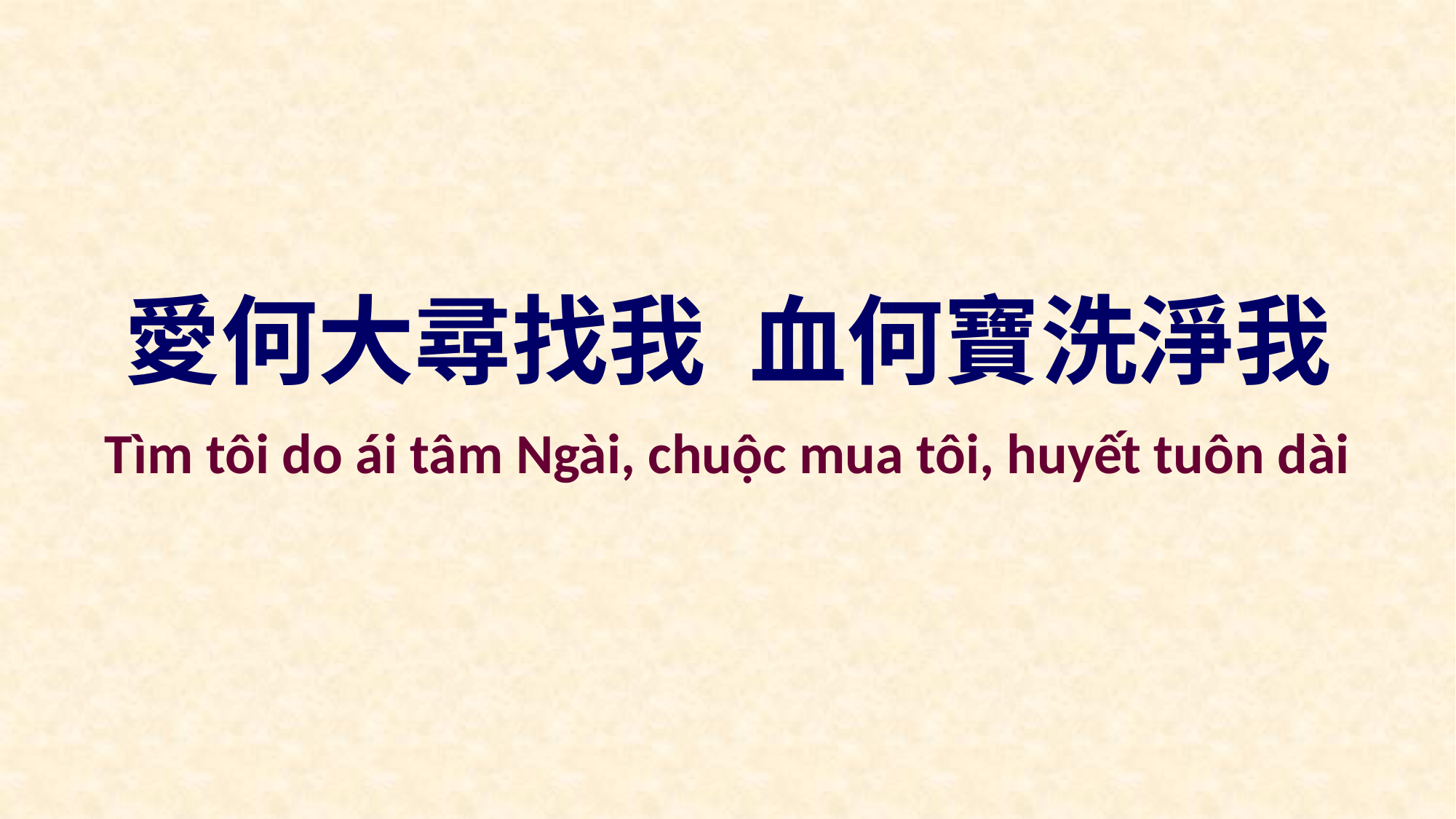

愛何大尋找我  血何寶洗淨我
Tìm tôi do ái tâm Ngài, chuộc mua tôi, huyết tuôn dài